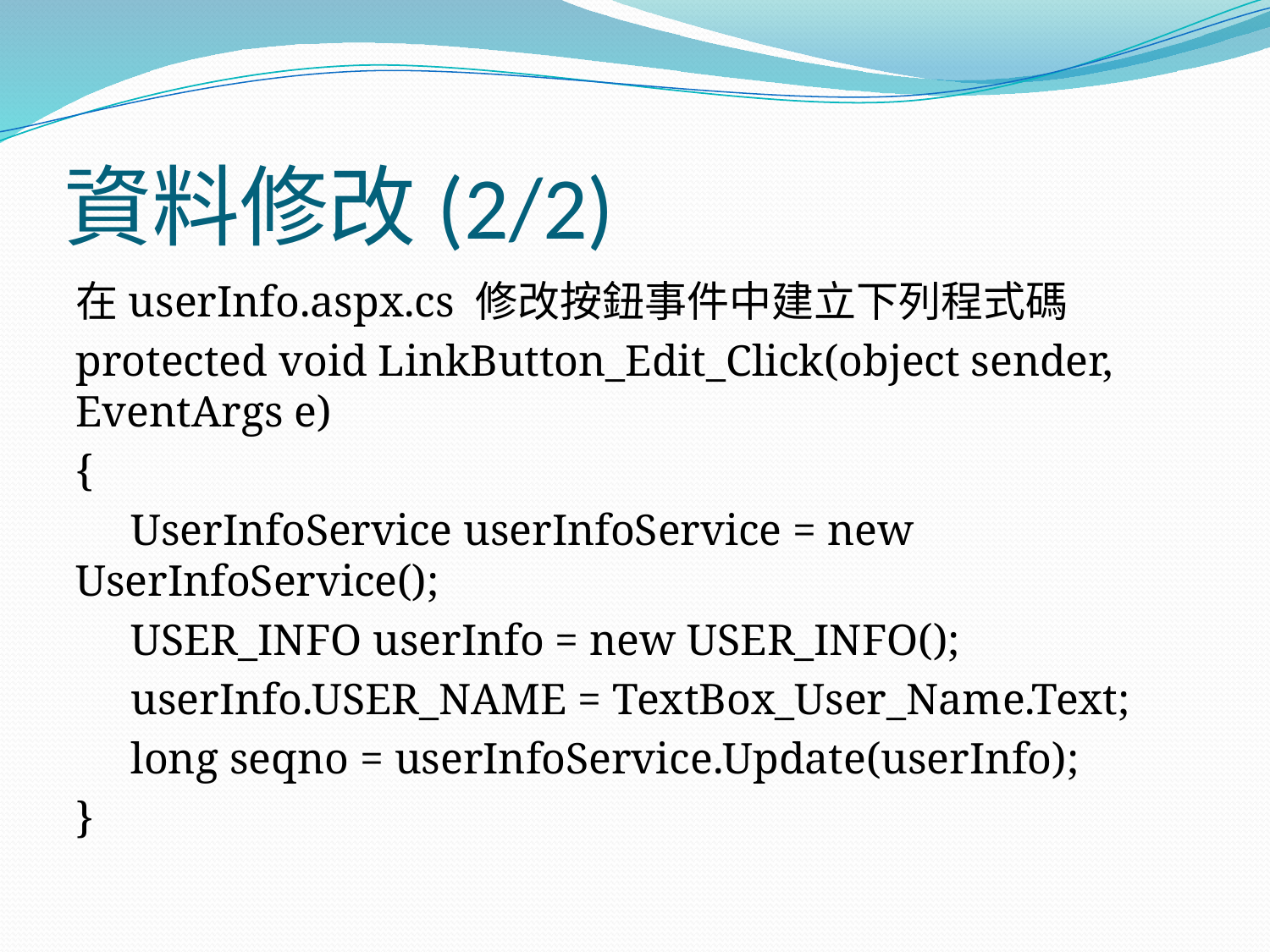

# 資料修改(2/2)
在userInfo.aspx.cs 修改按鈕事件中建立下列程式碼
protected void LinkButton_Edit_Click(object sender, EventArgs e)
{
     UserInfoService userInfoService = new UserInfoService();
     USER_INFO userInfo = new USER_INFO();
     userInfo.USER_NAME = TextBox_User_Name.Text;
     long seqno = userInfoService.Update(userInfo);
}